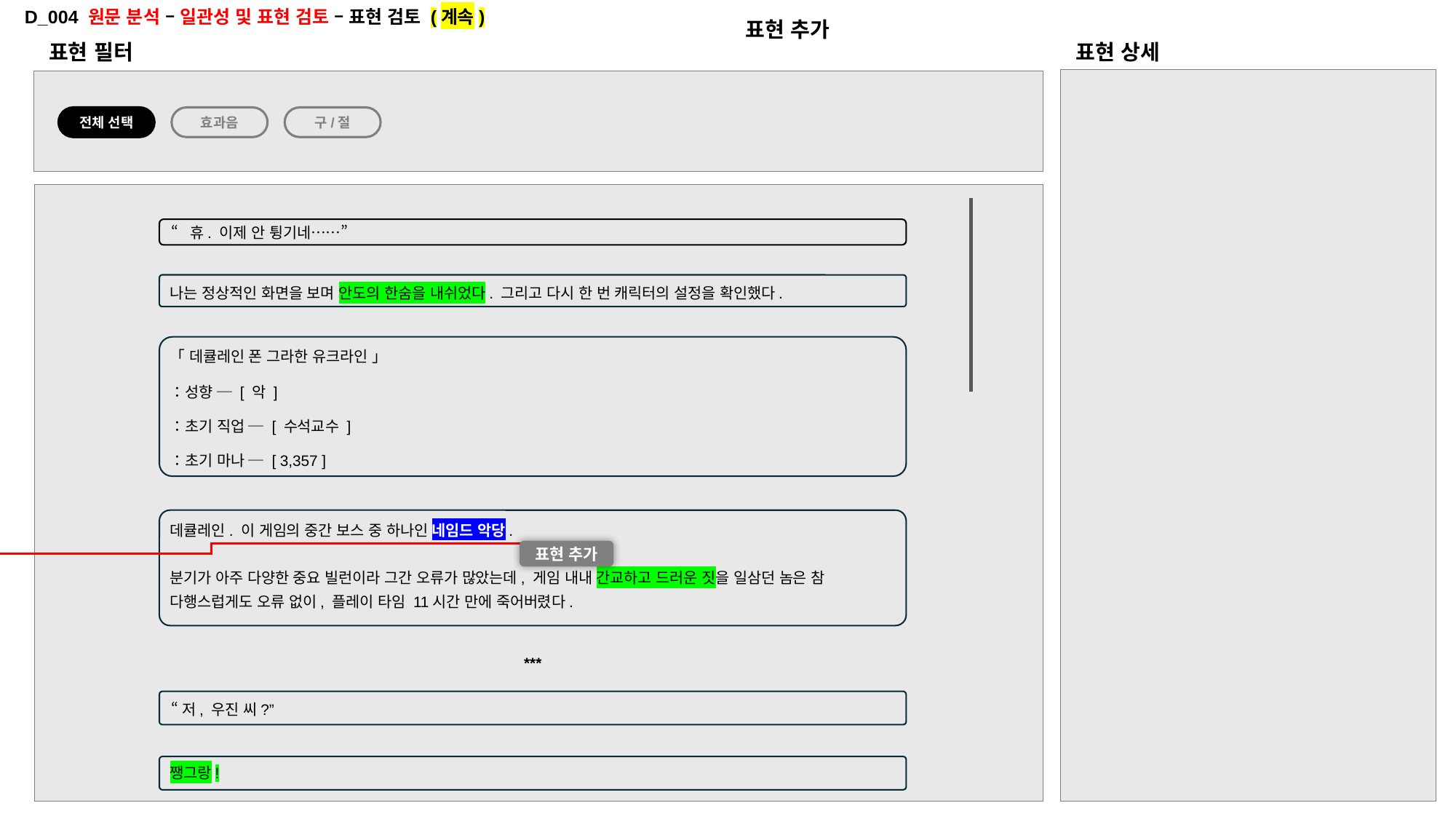

D_004 원문 분석 – 일관성 및 표현 검토 – 표현 검토 (계속)
표현 추가
표현 필터
표현 상세

전체 선택
효과음
구/절

“휴. 이제 안 튕기네……”

나는 정상적인 화면을 보며 안도의 한숨을 내쉬었다. 그리고 다시 한 번 캐릭터의 설정을 확인했다.

「 데큘레인 폰 그라한 유크라인 」
：성향 ─ [ 악 ]
：초기 직업 ─ [ 수석교수 ]
：초기 마나 ─ [ 3,357 ]
설명을 덧붙이고 싶은 표현 텍스트 드래그하여 선택
→ 표현 추가 버튼 등장

데큘레인. 이 게임의 중간 보스 중 하나인 네임드 악당.
분기가 아주 다양한 중요 빌런이라 그간 오류가 많았는데, 게임 내내 간교하고 드러운 짓을 일삼던 놈은 참 다행스럽게도 오류 없이, 플레이 타임 11시간 만에 죽어버렸다.
표현 추가
***

“저, 우진 씨?”

쨍그랑!

[ 사내 메신저 : REW (5/107) ]

[ 레인 : 우진 씨, 아직도 작업하고 계세요? ]